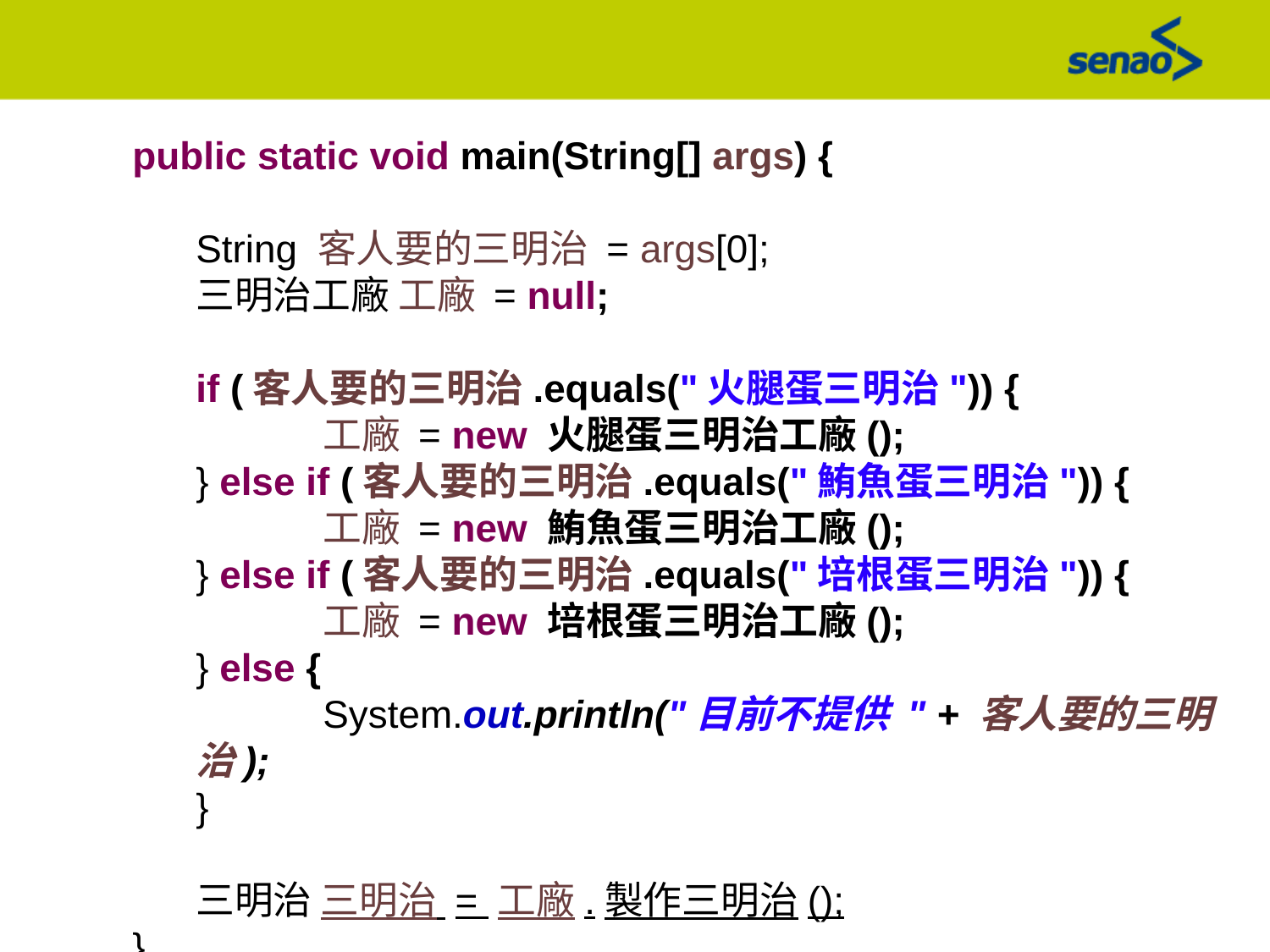

public static void main(String[] args) {

String 客人要的三明治 = args[0];
三明治工廠 工廠 = null;

if (客人要的三明治.equals("火腿蛋三明治")) {
	工廠 = new 火腿蛋三明治工廠();
} else if (客人要的三明治.equals("鮪魚蛋三明治")) {
	工廠 = new 鮪魚蛋三明治工廠();
} else if (客人要的三明治.equals("培根蛋三明治")) {
	工廠 = new 培根蛋三明治工廠();
} else {
	System.out.println("目前不提供 " + 客人要的三明治);
}

三明治 三明治 = 工廠.製作三明治();
}